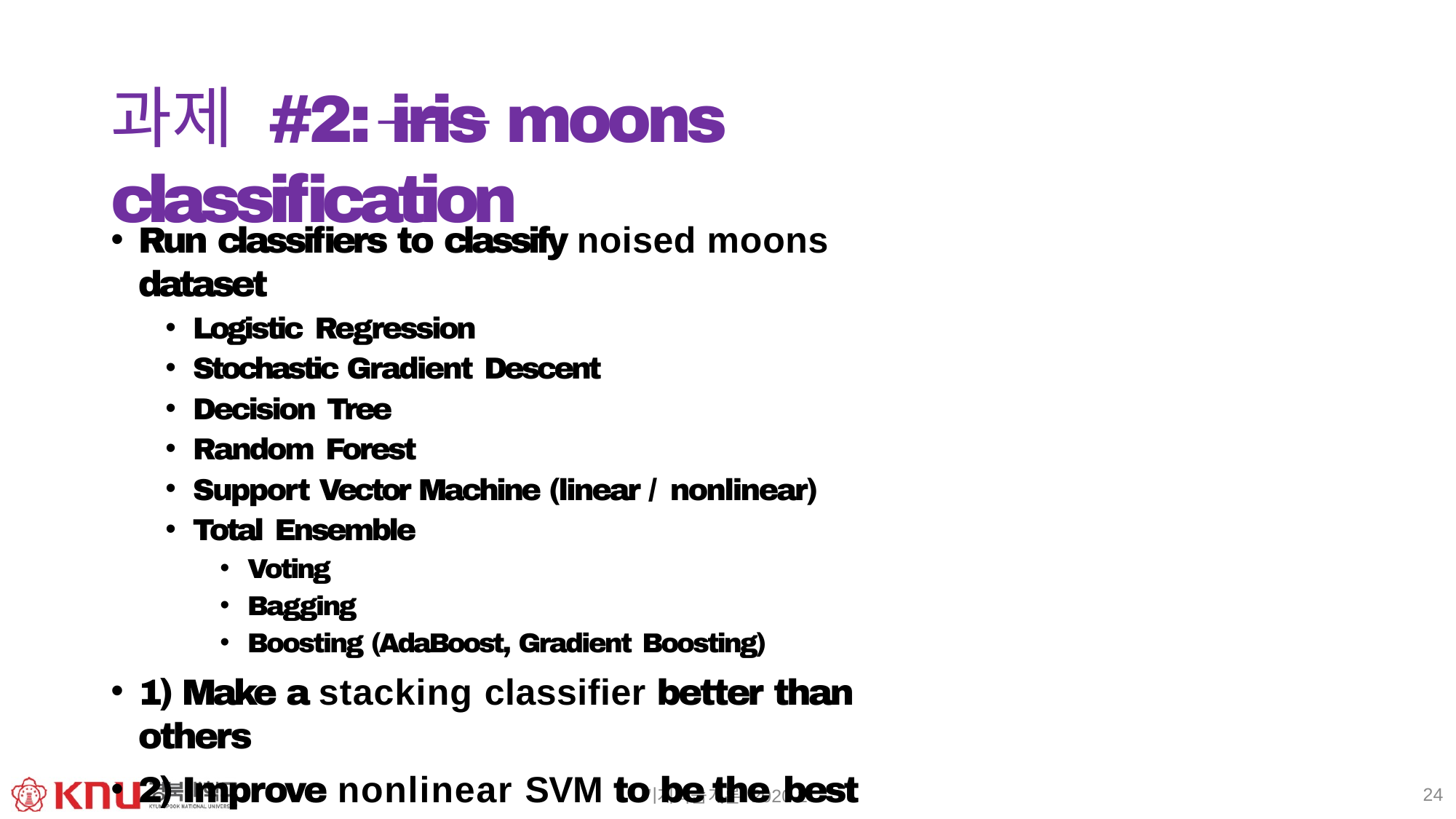

# 과제 #2: iris moons classification

Run classifiers to classify noised moons dataset
Logistic Regression
Stochastic Gradient Descent
Decision Tree
Random Forest
Support Vector Machine (linear / nonlinear)
Total Ensemble
Voting
Bagging
Boosting (AdaBoost, Gradient Boosting)
1) Make a stacking classifier better than others
2) Improve nonlinear SVM to be the best
24
기계학습개론 2020-2